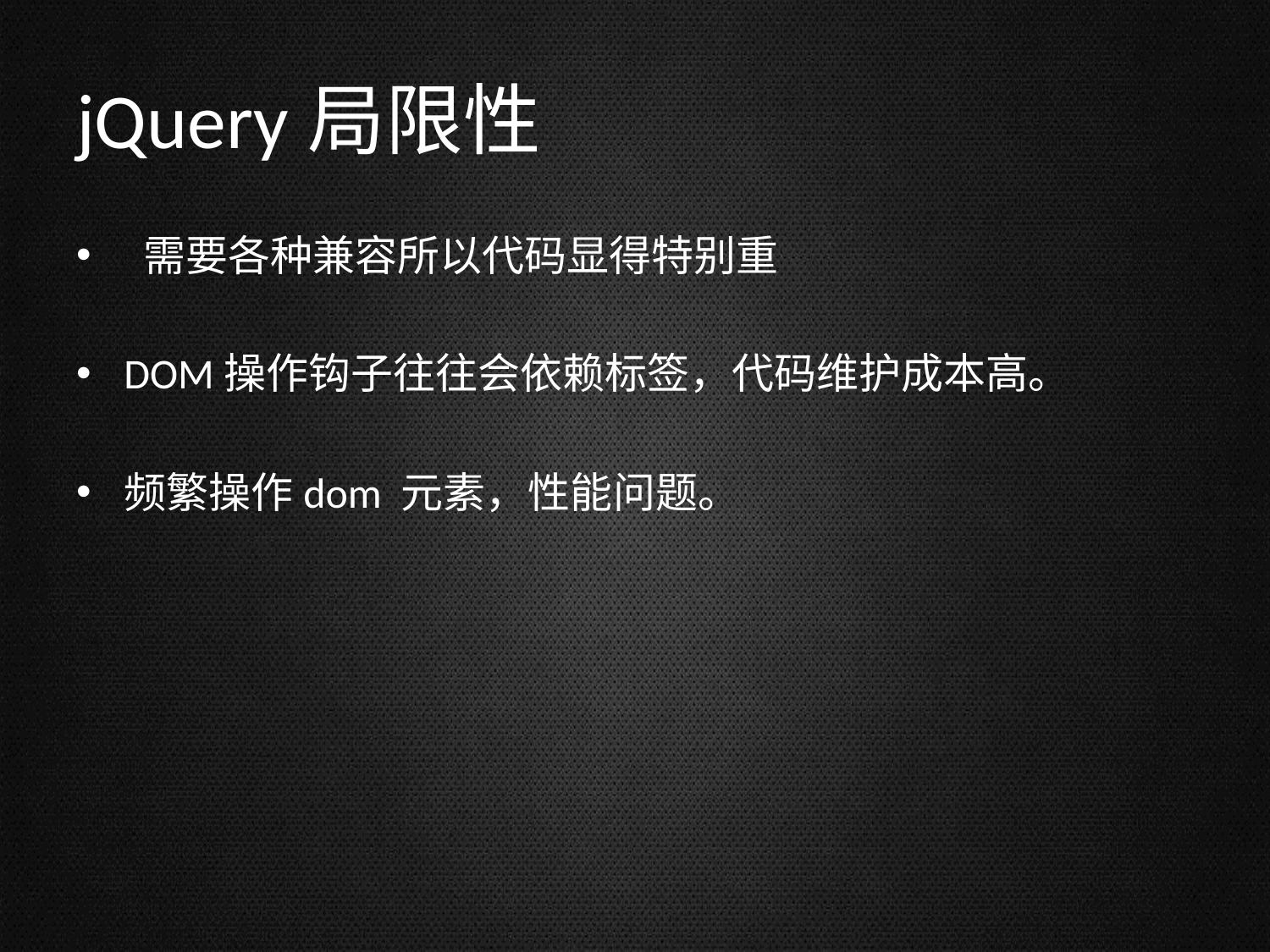

# jQuery局限性
 需要各种兼容所以代码显得特别重

DOM操作钩子往往会依赖标签，代码维护成本高。

频繁操作dom 元素，性能问题。